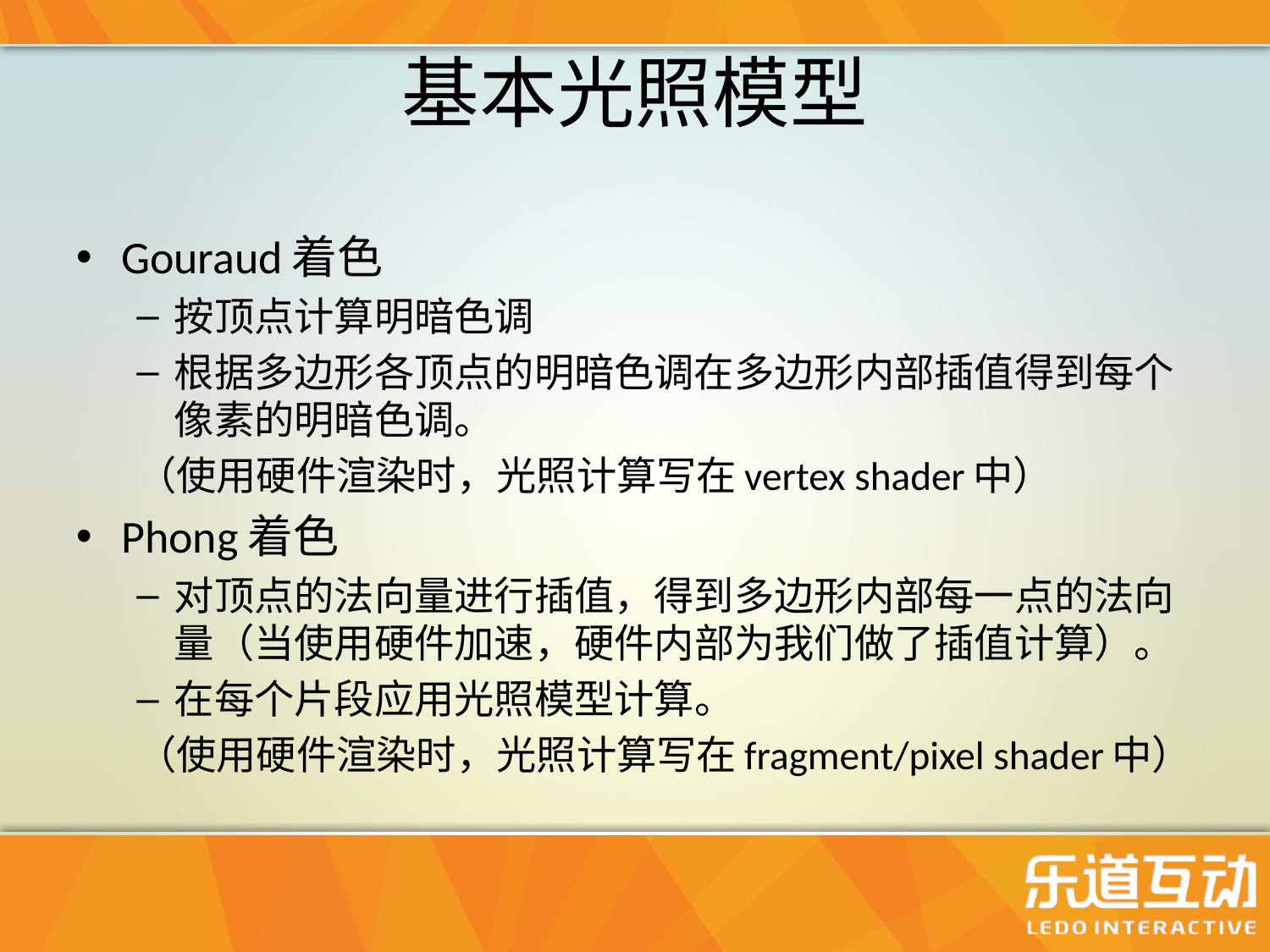

# 基本光照模型
Gouraud着色
按顶点计算明暗色调
根据多边形各顶点的明暗色调在多边形内部插值得到每个像素的明暗色调。
（使用硬件渲染时，光照计算写在vertex shader中）
Phong着色
对顶点的法向量进行插值，得到多边形内部每一点的法向量（当使用硬件加速，硬件内部为我们做了插值计算）。
在每个片段应用光照模型计算。
（使用硬件渲染时，光照计算写在fragment/pixel shader中）